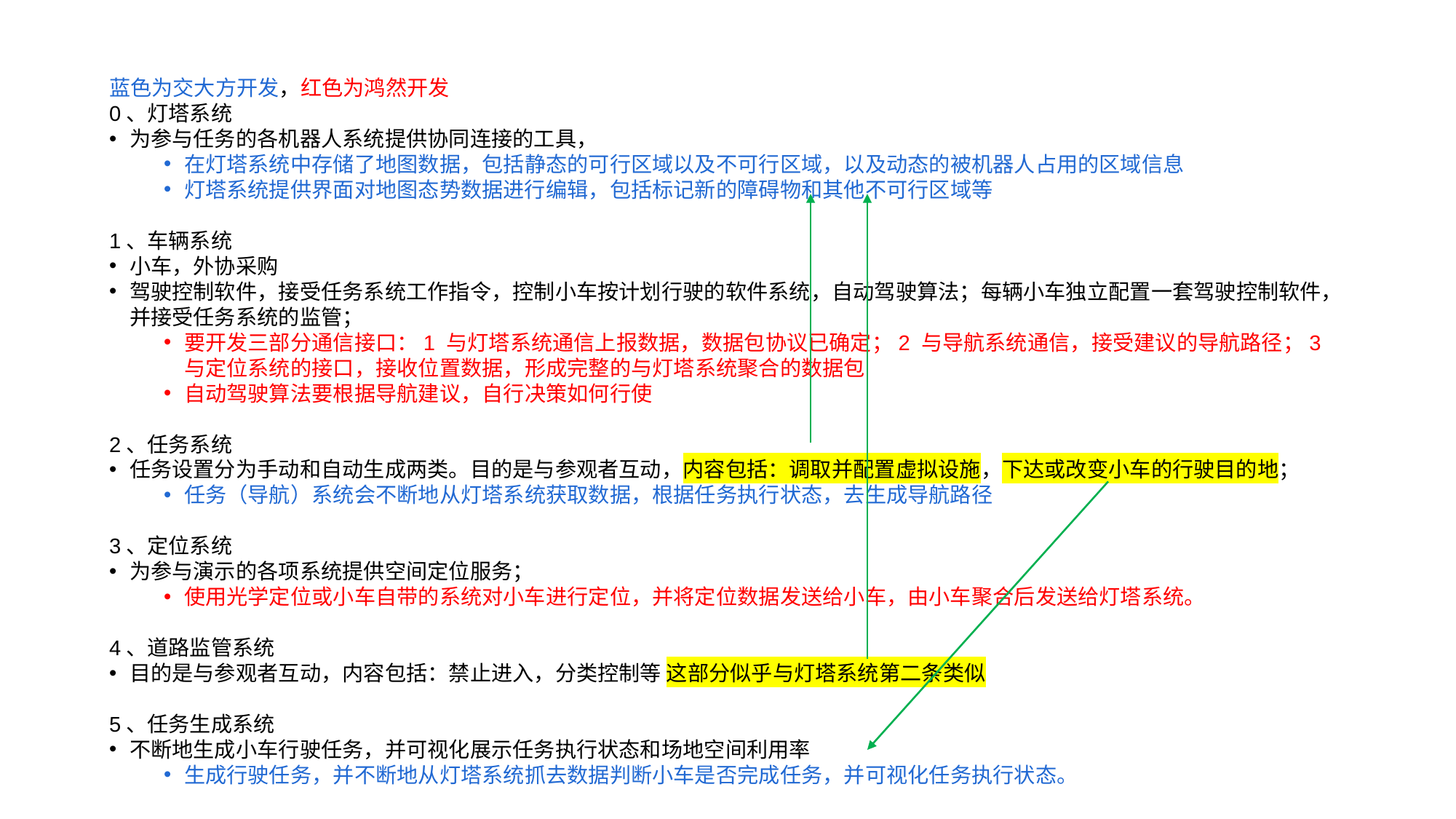

蓝色为交大方开发，红色为鸿然开发
0、灯塔系统
为参与任务的各机器人系统提供协同连接的工具，
在灯塔系统中存储了地图数据，包括静态的可行区域以及不可行区域，以及动态的被机器人占用的区域信息
灯塔系统提供界面对地图态势数据进行编辑，包括标记新的障碍物和其他不可行区域等

1、车辆系统
小车，外协采购
驾驶控制软件，接受任务系统工作指令，控制小车按计划行驶的软件系统，自动驾驶算法；每辆小车独立配置一套驾驶控制软件，并接受任务系统的监管；
要开发三部分通信接口：1 与灯塔系统通信上报数据，数据包协议已确定；2 与导航系统通信，接受建议的导航路径；3 与定位系统的接口，接收位置数据，形成完整的与灯塔系统聚合的数据包
自动驾驶算法要根据导航建议，自行决策如何行使

2、任务系统
任务设置分为手动和自动生成两类。目的是与参观者互动，内容包括：调取并配置虚拟设施，下达或改变小车的行驶目的地；
任务（导航）系统会不断地从灯塔系统获取数据，根据任务执行状态，去生成导航路径

3、定位系统
为参与演示的各项系统提供空间定位服务；
使用光学定位或小车自带的系统对小车进行定位，并将定位数据发送给小车，由小车聚合后发送给灯塔系统。

4、道路监管系统
目的是与参观者互动，内容包括：禁止进入，分类控制等 这部分似乎与灯塔系统第二条类似

5、任务生成系统
不断地生成小车行驶任务，并可视化展示任务执行状态和场地空间利用率
生成行驶任务，并不断地从灯塔系统抓去数据判断小车是否完成任务，并可视化任务执行状态。